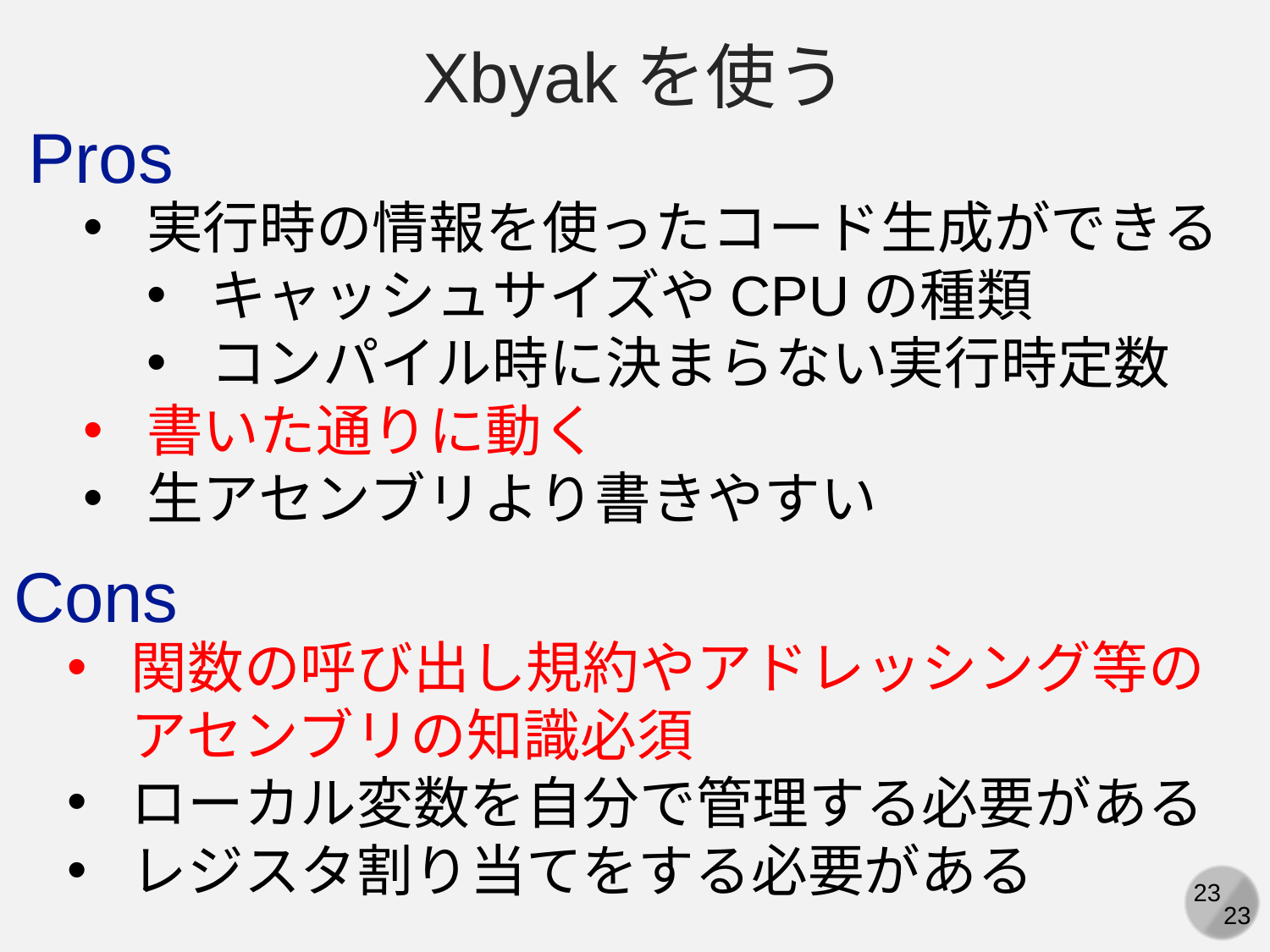

Xbyakを使う
Pros
実行時の情報を使ったコード生成ができる
キャッシュサイズやCPUの種類
コンパイル時に決まらない実行時定数
書いた通りに動く
生アセンブリより書きやすい
Cons
関数の呼び出し規約やアドレッシング等のアセンブリの知識必須
ローカル変数を自分で管理する必要がある
レジスタ割り当てをする必要がある